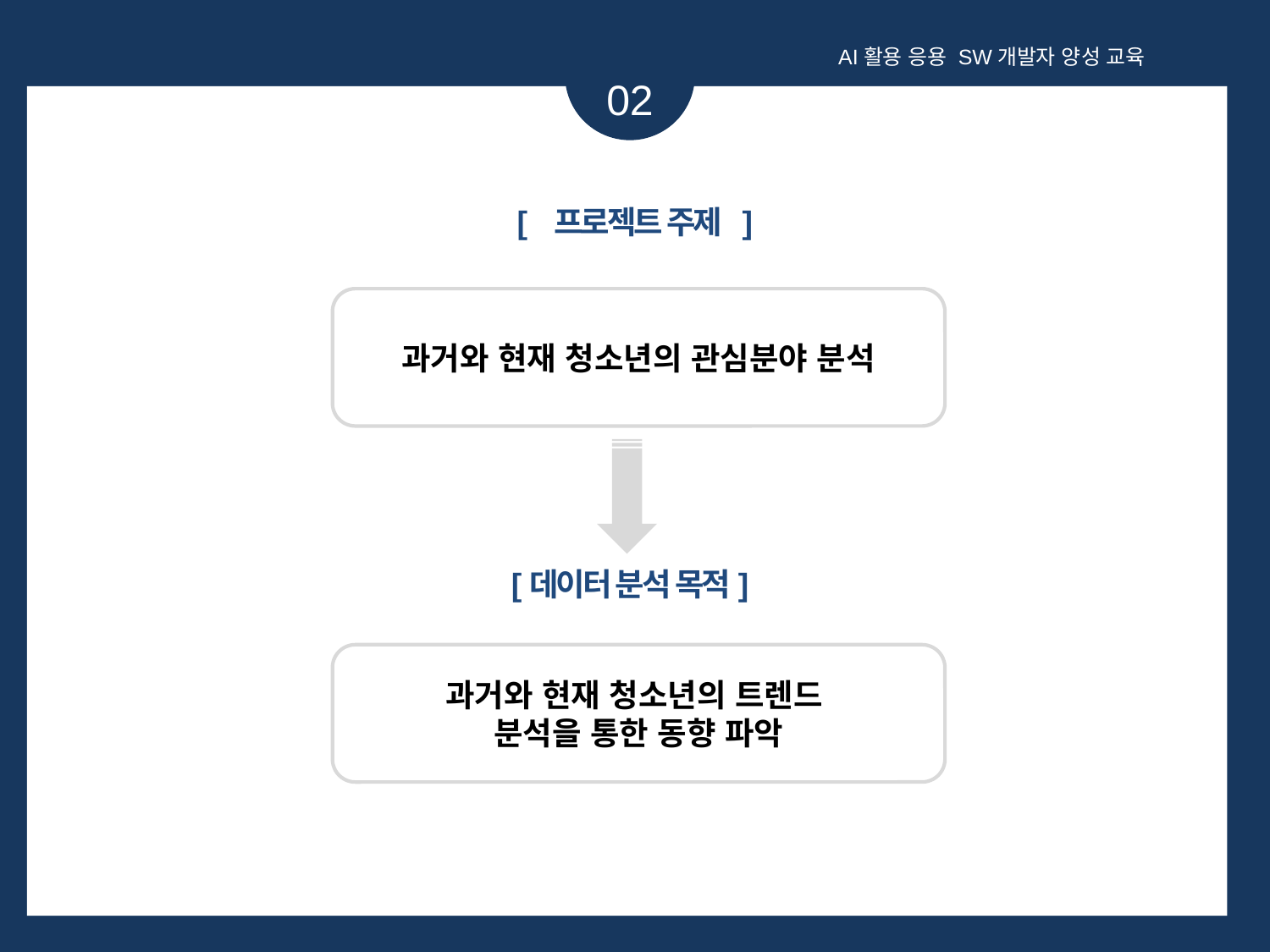

AI활용 응용 SW개발자 양성 교육
02

[   프로젝트 주제  ]
과거와 현재 청소년의 관심분야 분석

[데이터 분석 목적]
과거와 현재 청소년의 트렌드
분석을 통한 동향 파악